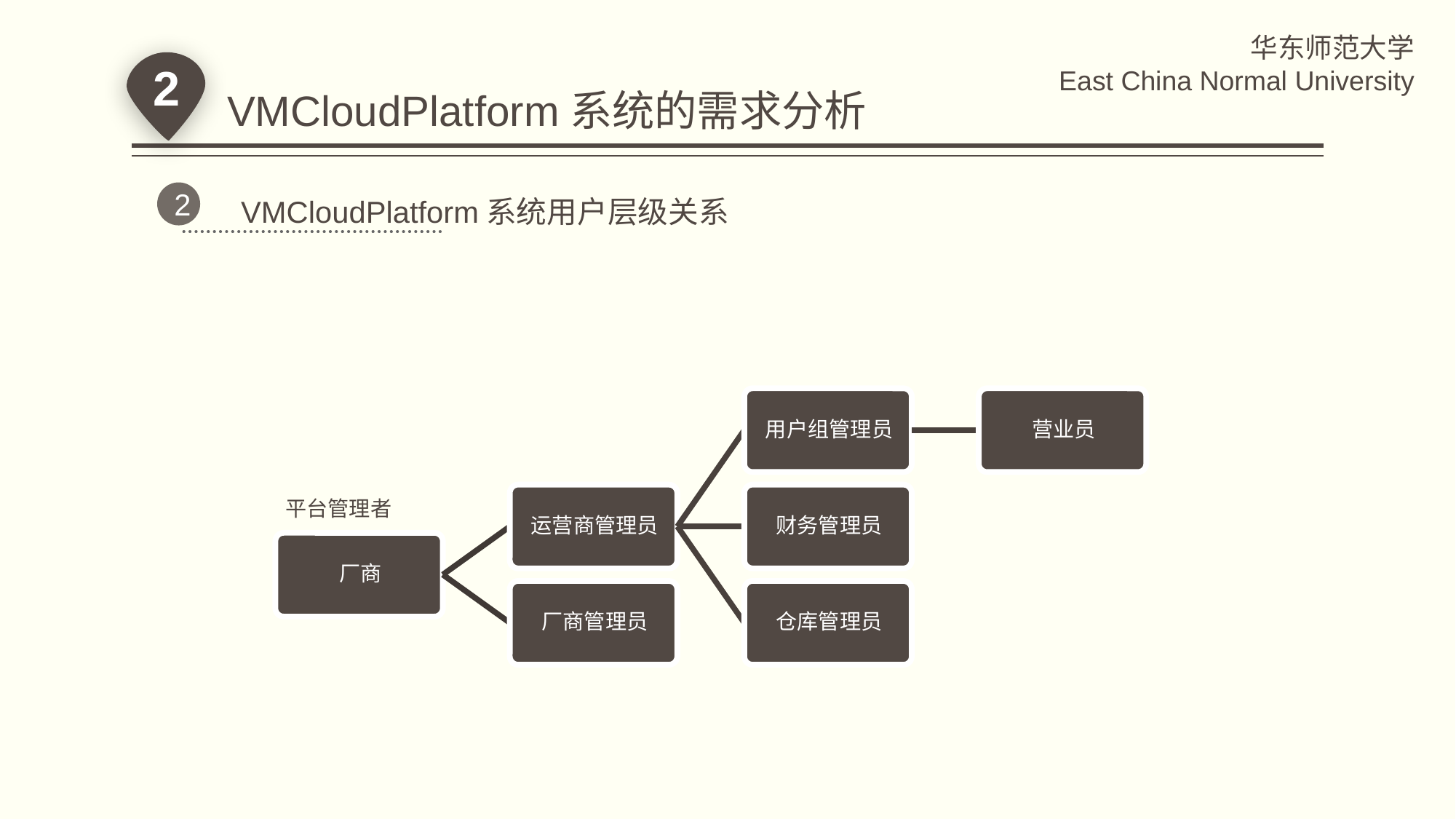

VMCloudPlatform系统的需求分析
华东师范大学
East China Normal University

2
2
	VMCloudPlatform系统用户层级关系
厂商

运营商管理员

用户组管理员

营业员

财务管理员

仓库管理员

厂商管理员
平台管理者